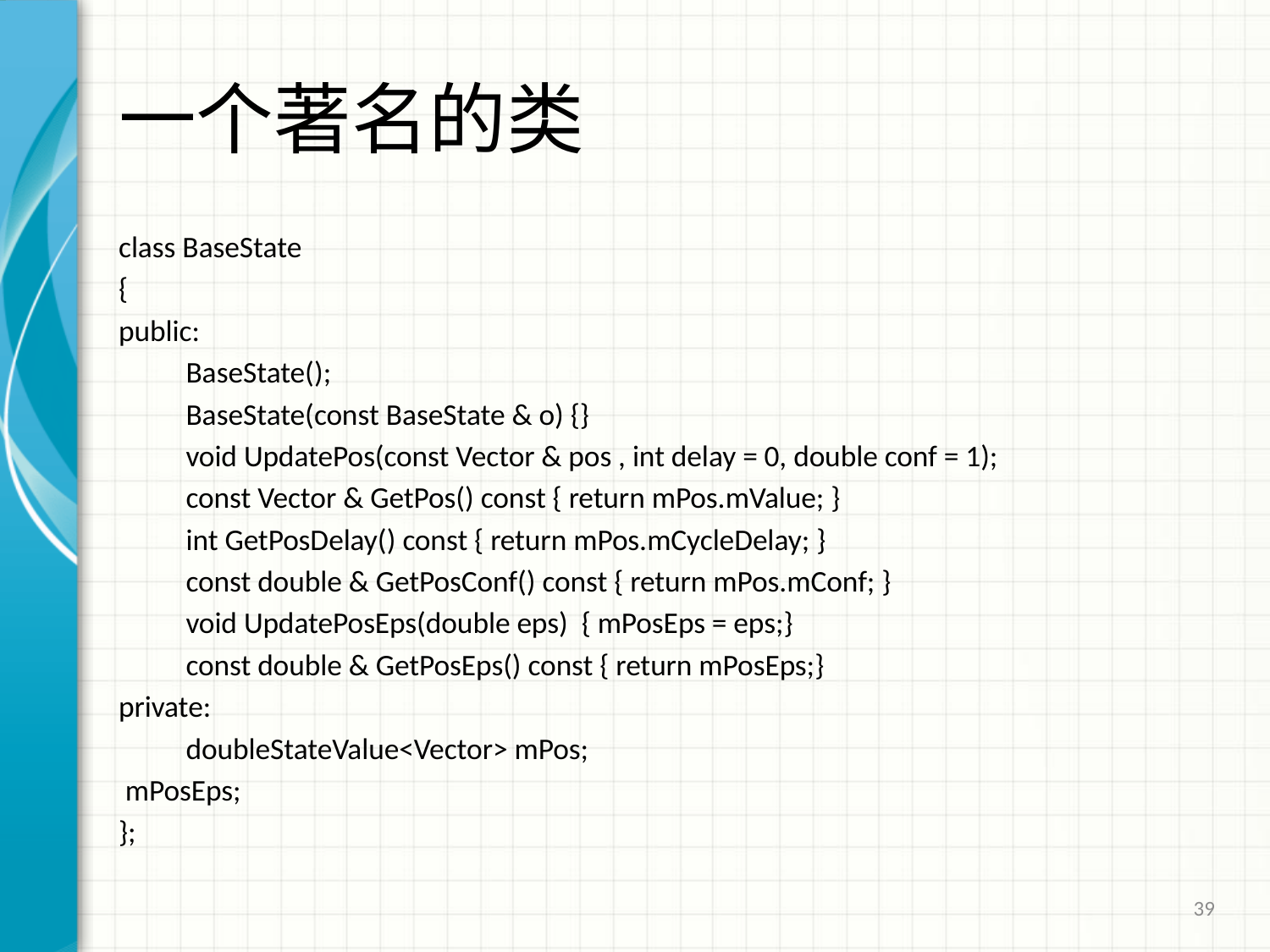

# 一个著名的类
class BaseState
{
public:
	BaseState();
	BaseState(const BaseState & o) {}
	void UpdatePos(const Vector & pos , int delay = 0, double conf = 1);
	const Vector & GetPos() const { return mPos.mValue; }
	int GetPosDelay() const { return mPos.mCycleDelay; }
	const double & GetPosConf() const { return mPos.mConf; }
	void UpdatePosEps(double eps)  { mPosEps = eps;}
	const double & GetPosEps() const { return mPosEps;}
private:
		doubleStateValue<Vector> mPos;
 mPosEps;
};
39